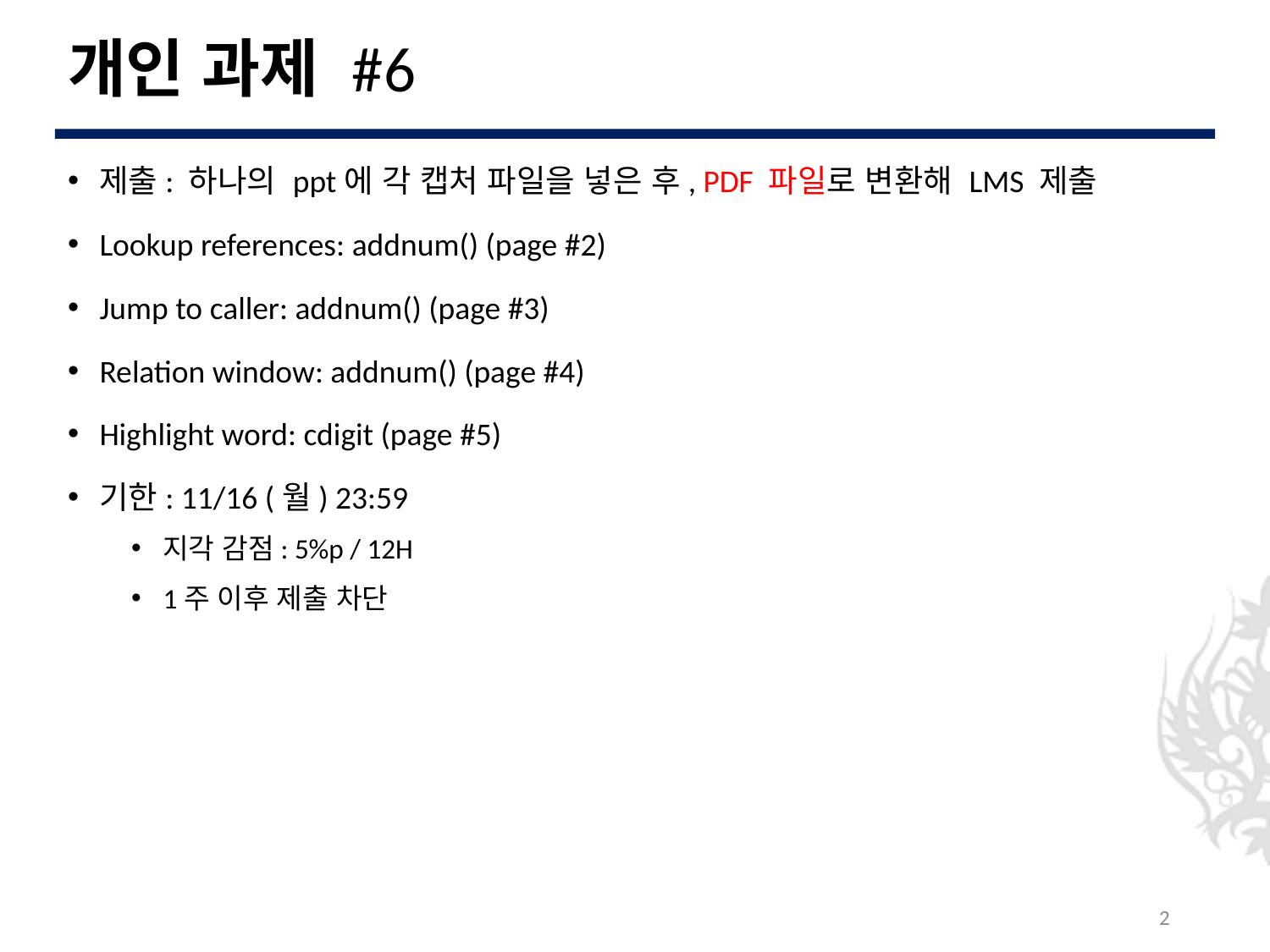

# 개인 과제 #6
제출: 하나의 ppt에 각 캡처 파일을 넣은 후, PDF 파일로 변환해 LMS 제출
Lookup references: addnum() (page #2)
Jump to caller: addnum() (page #3)
Relation window: addnum() (page #4)
Highlight word: cdigit (page #5)
기한: 11/16 (월) 23:59
지각 감점: 5%p / 12H
1주 이후 제출 차단

2